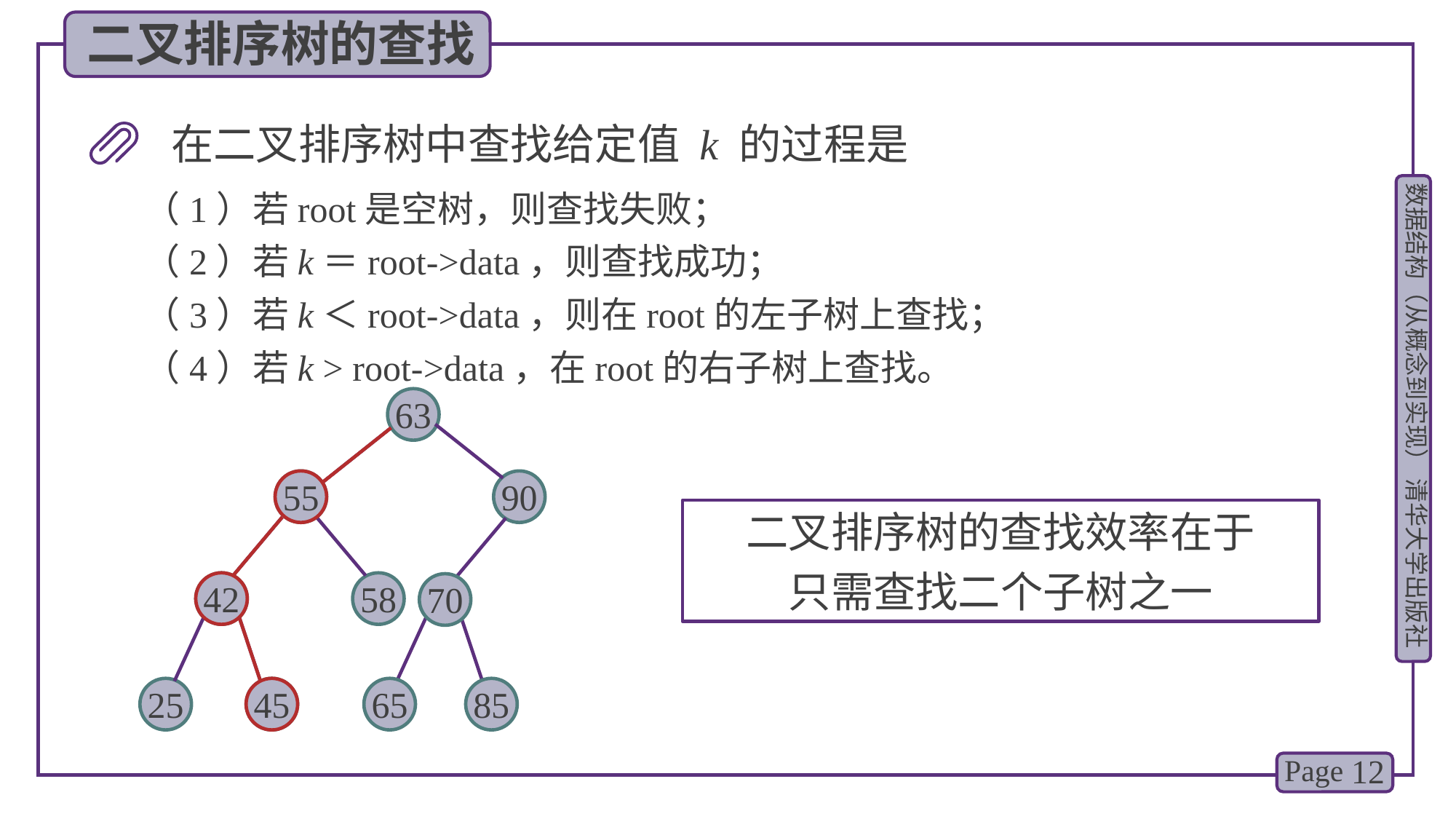

二叉排序树的查找

在二叉排序树中查找给定值 k 的过程是

（1）若root是空树，则查找失败；
（2）若k＝root->data，则查找成功；
（3）若k＜root->data，则在root的左子树上查找；
（4）若k > root->data，在root的右子树上查找。
63

90

55

55
二叉排序树的查找效率在于
只需查找二个子树之一

42

42

58

70

25

45

45

65

85